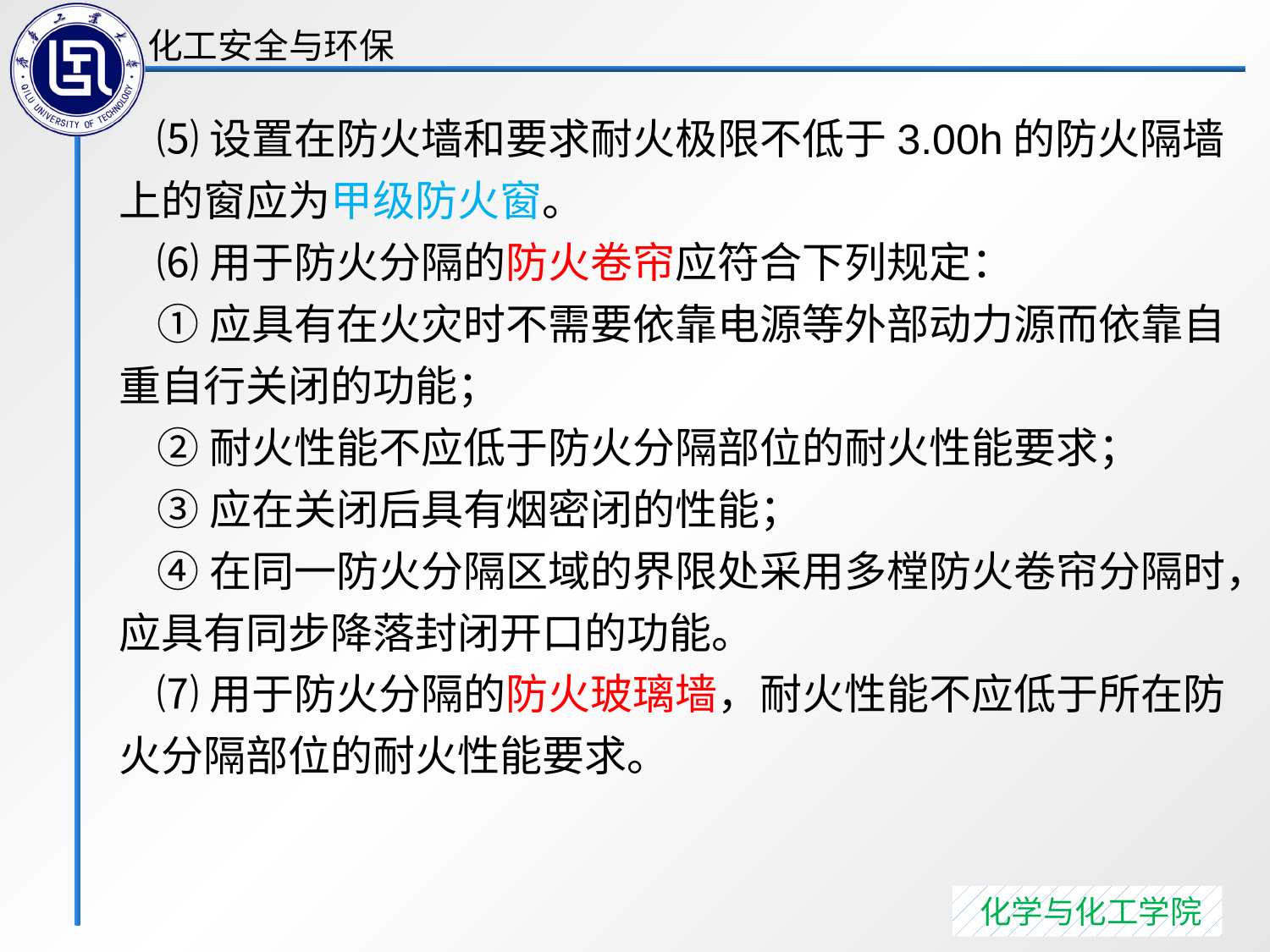

⑸设置在防火墙和要求耐火极限不低于3.00h的防火隔墙上的窗应为甲级防火窗。
    ⑹用于防火分隔的防火卷帘应符合下列规定：
    ①应具有在火灾时不需要依靠电源等外部动力源而依靠自重自行关闭的功能；
    ②耐火性能不应低于防火分隔部位的耐火性能要求；
    ③应在关闭后具有烟密闭的性能；
    ④在同一防火分隔区域的界限处采用多樘防火卷帘分隔时，应具有同步降落封闭开口的功能。
    ⑺用于防火分隔的防火玻璃墙，耐火性能不应低于所在防火分隔部位的耐火性能要求。